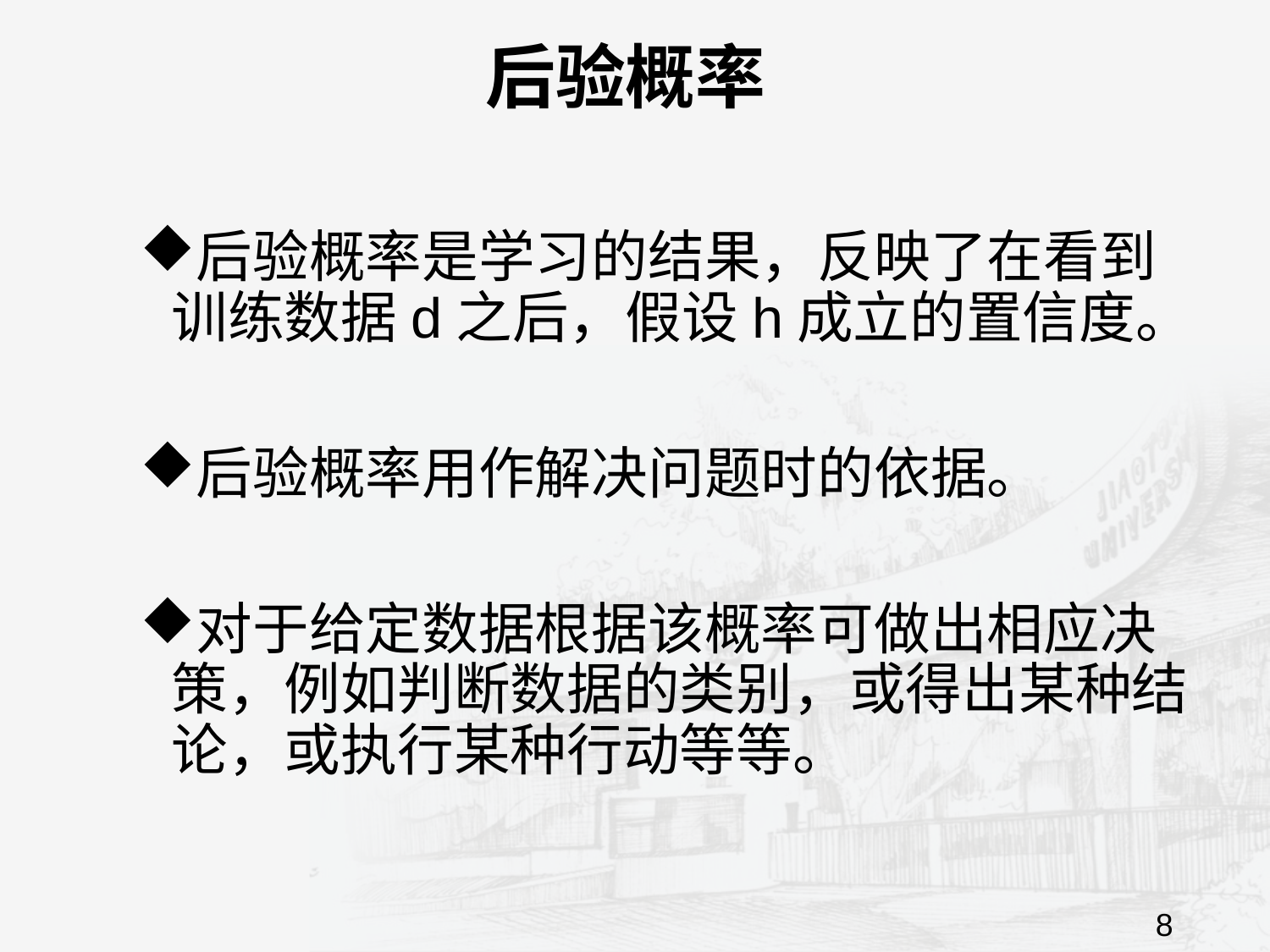

# 后验概率
后验概率是学习的结果，反映了在看到训练数据d之后，假设h成立的置信度。

后验概率用作解决问题时的依据。

对于给定数据根据该概率可做出相应决策，例如判断数据的类别，或得出某种结论，或执行某种行动等等。
8